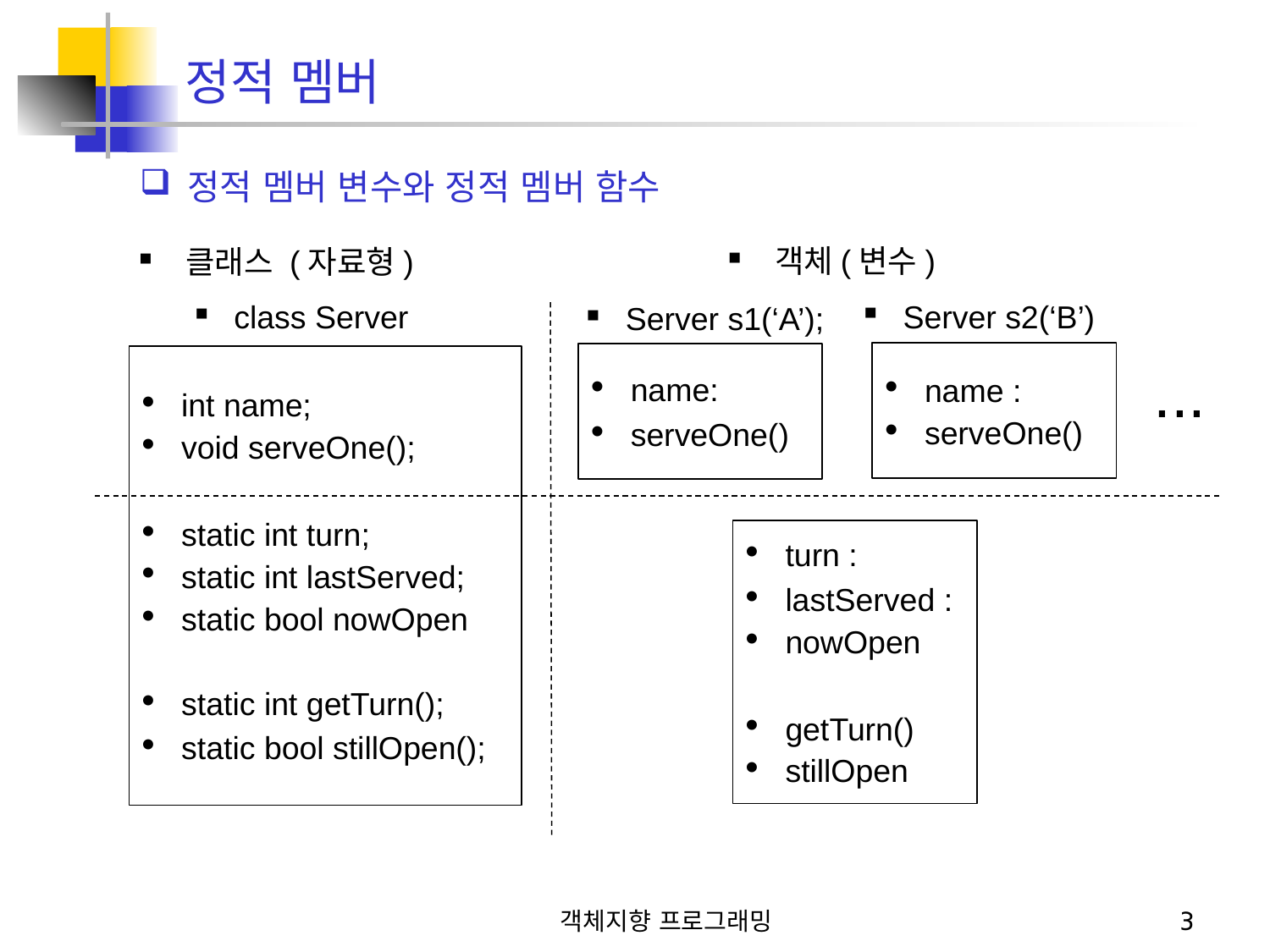

정적 멤버
정적 멤버 변수와 정적 멤버 함수
 객체(변수)
 클래스 (자료형)
 Server s2(‘B’)
 class Server
 Server s1(‘A’);
name :
serveOne()
name:
serveOne()
int name;
void serveOne();

static int turn;
static int lastServed;
static bool nowOpen

static int getTurn();
static bool stillOpen();
...
turn :
lastServed :
nowOpen

getTurn()
stillOpen
객체지향 프로그래밍
3